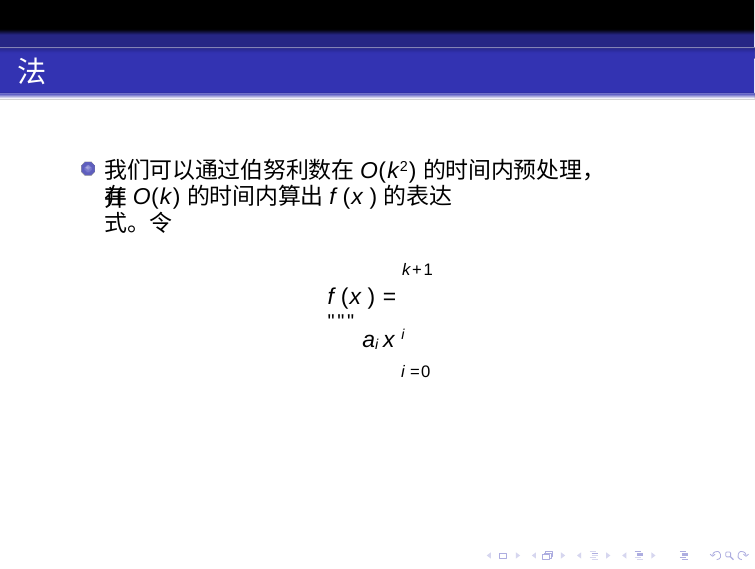

法1

我们可以通过伯努利数在O(k2)的时间内预处理，并
在O(k)的时间内算出f (x )的表达式。令

k+1
f (x ) = """ ai x i
i =0